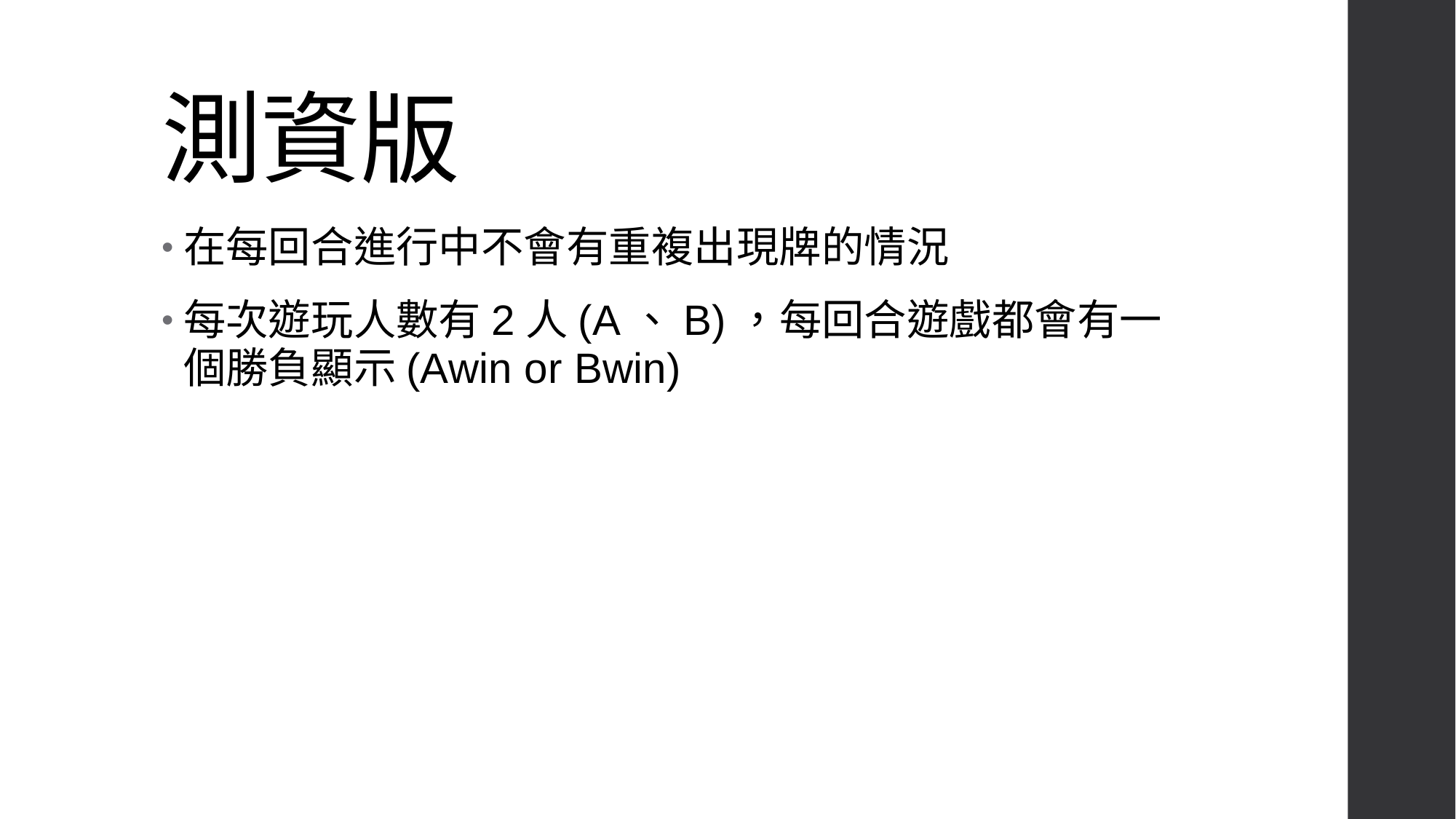

# 測資版
在每回合進行中不會有重複出現牌的情況
每次遊玩人數有2人(A、B)，每回合遊戲都會有一個勝負顯示(Awin or Bwin)